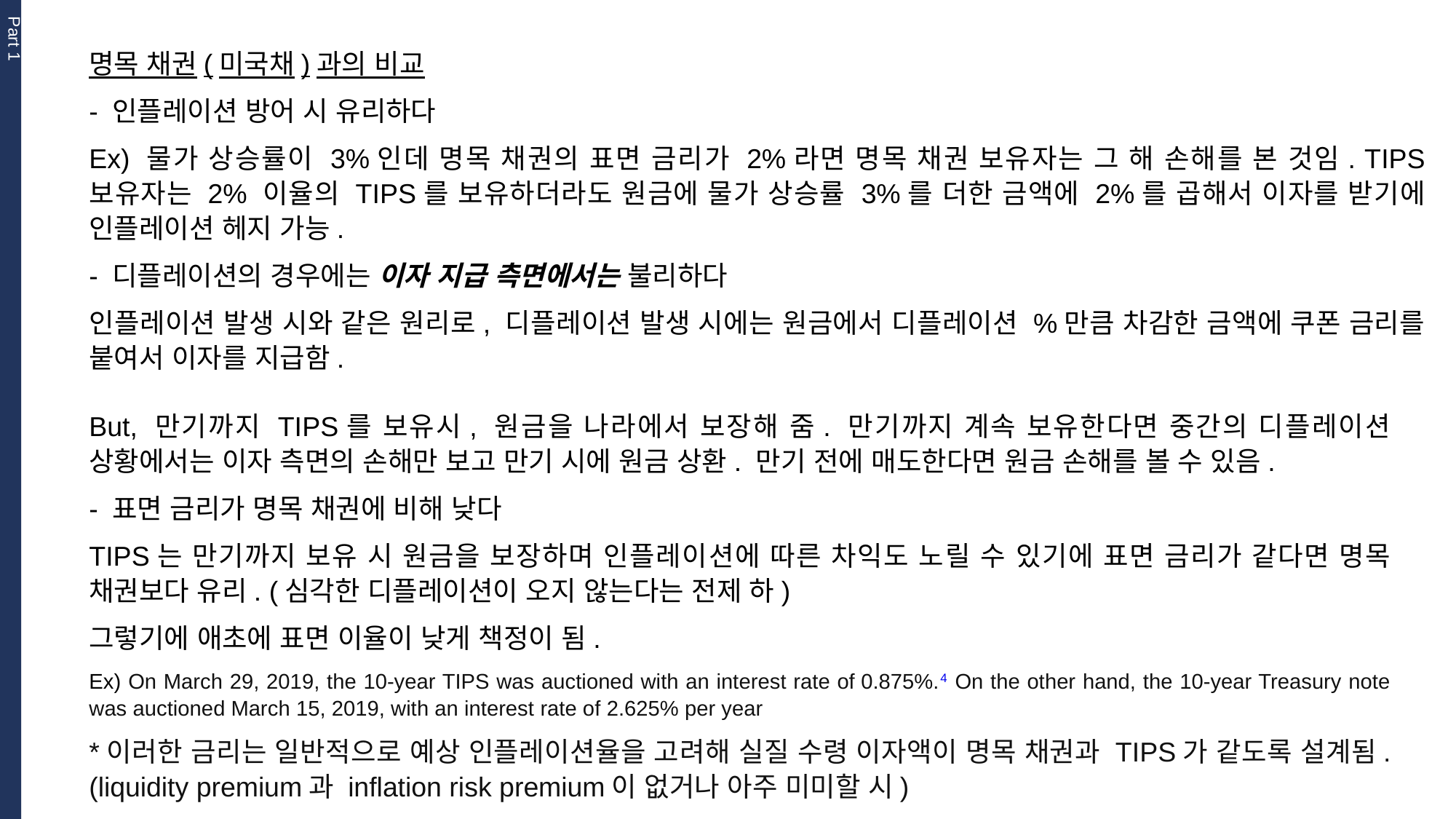

Part 1
명목 채권(미국채)과의 비교
- 인플레이션 방어 시 유리하다
Ex) 물가 상승률이 3%인데 명목 채권의 표면 금리가 2%라면 명목 채권 보유자는 그 해 손해를 본 것임. TIPS 보유자는 2% 이율의 TIPS를 보유하더라도 원금에 물가 상승률 3%를 더한 금액에 2%를 곱해서 이자를 받기에 인플레이션 헤지 가능.
- 디플레이션의 경우에는 이자 지급 측면에서는 불리하다
인플레이션 발생 시와 같은 원리로, 디플레이션 발생 시에는 원금에서 디플레이션 %만큼 차감한 금액에 쿠폰 금리를 붙여서 이자를 지급함.
But, 만기까지 TIPS를 보유시, 원금을 나라에서 보장해 줌. 만기까지 계속 보유한다면 중간의 디플레이션 상황에서는 이자 측면의 손해만 보고 만기 시에 원금 상환. 만기 전에 매도한다면 원금 손해를 볼 수 있음.
- 표면 금리가 명목 채권에 비해 낮다
TIPS는 만기까지 보유 시 원금을 보장하며 인플레이션에 따른 차익도 노릴 수 있기에 표면 금리가 같다면 명목 채권보다 유리. (심각한 디플레이션이 오지 않는다는 전제 하)
그렇기에 애초에 표면 이율이 낮게 책정이 됨.
Ex) On March 29, 2019, the 10-year TIPS was auctioned with an interest rate of 0.875%.4﻿ On the other hand, the 10-year Treasury note was auctioned March 15, 2019, with an interest rate of 2.625% per year
*이러한 금리는 일반적으로 예상 인플레이션율을 고려해 실질 수령 이자액이 명목 채권과 TIPS가 같도록 설계됨. (liquidity premium과 inflation risk premium이 없거나 아주 미미할 시)